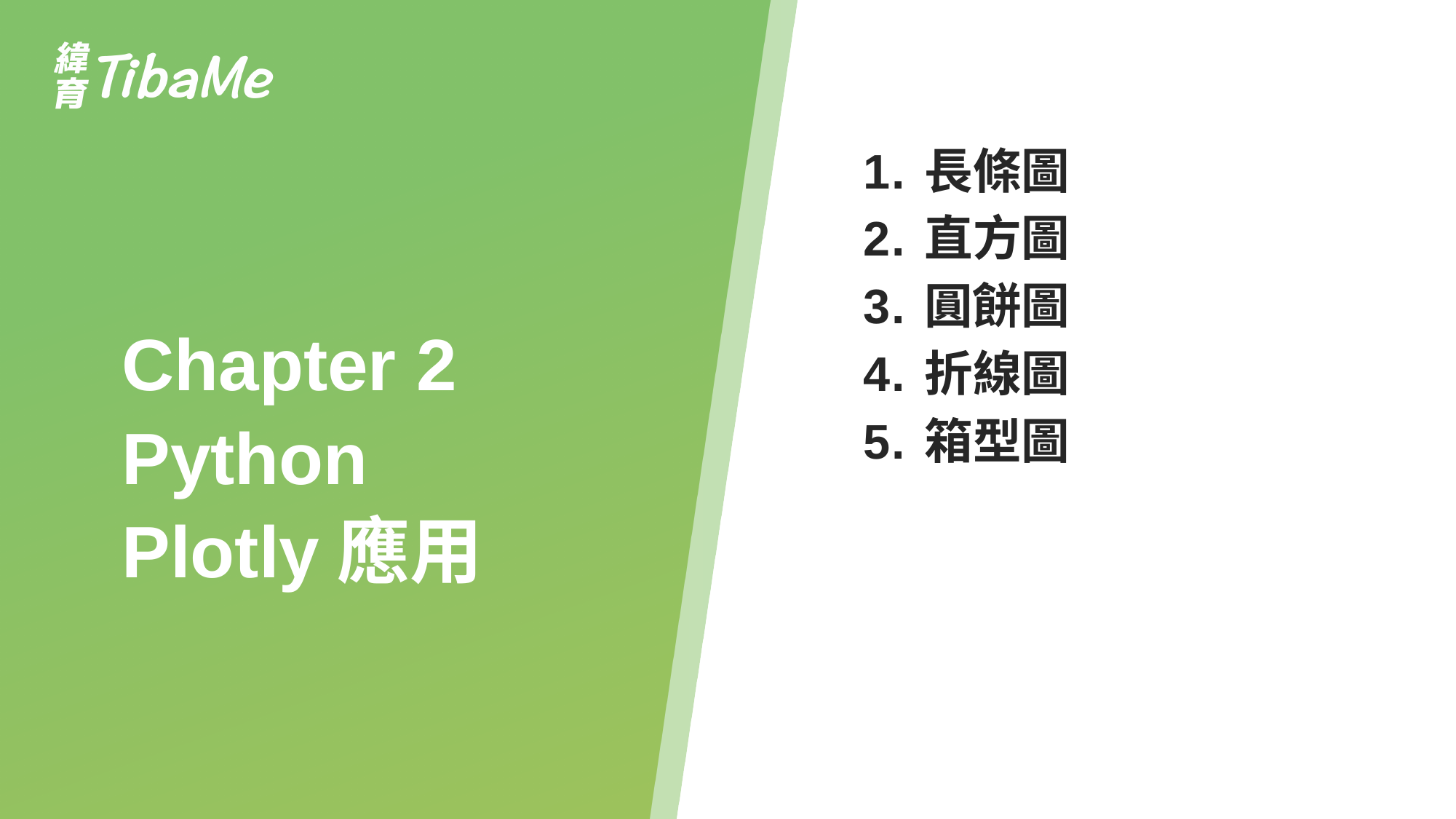

長條圖
直方圖
圓餅圖
折線圖
箱型圖

Chapter 2
Python
Plotly應用